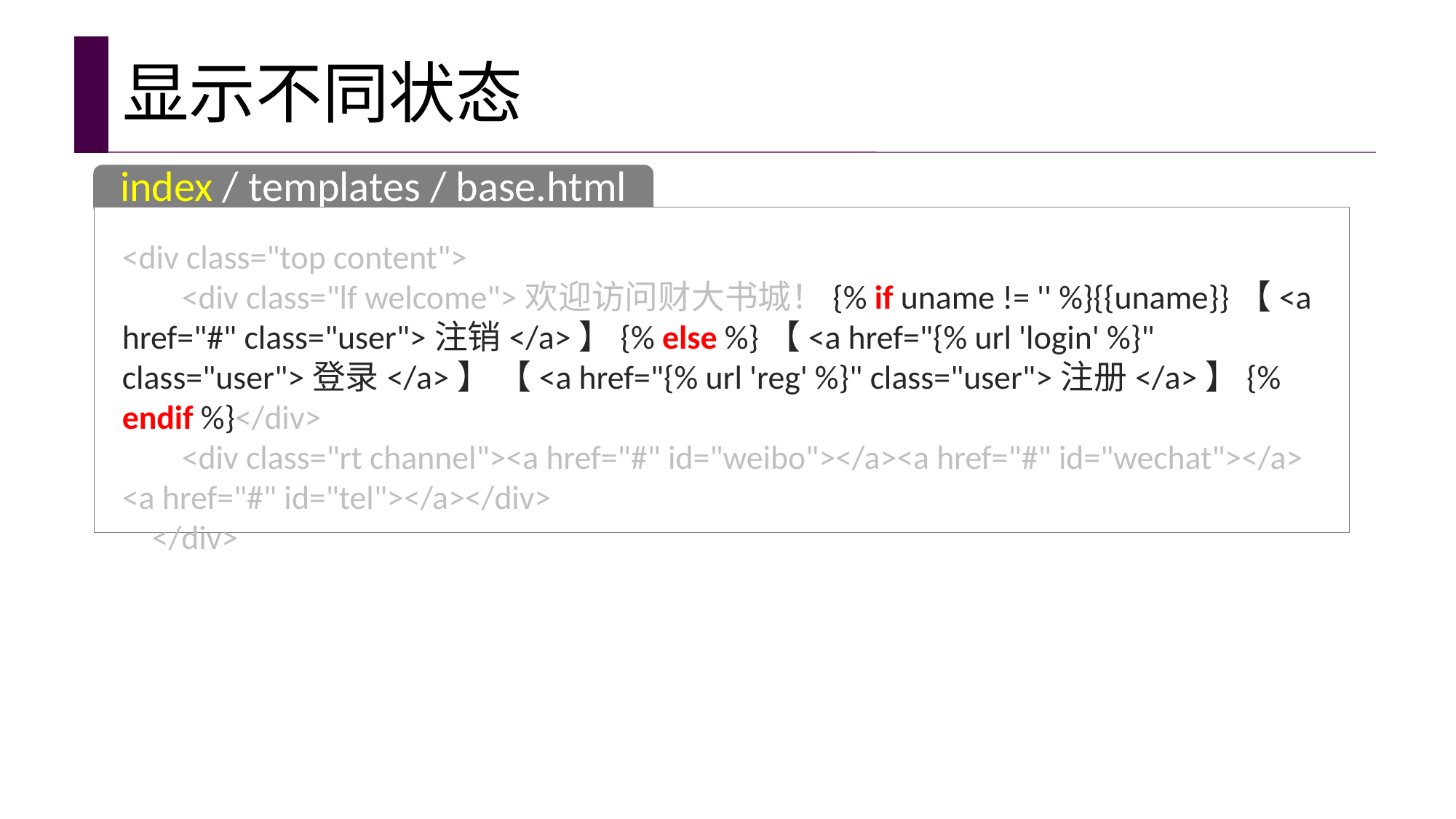

# 显示不同状态
index / templates / base.html

<div class="top content">
        <div class="lf welcome">欢迎访问财大书城！{% if uname != '' %}{{uname}}【<a href="#" class="user">注销</a>】{% else %}【<a href="{% url 'login' %}" class="user">登录</a>】 【<a href="{% url 'reg' %}" class="user">注册</a>】{% endif %}</div>
        <div class="rt channel"><a href="#" id="weibo"></a><a href="#" id="wechat"></a> <a href="#" id="tel"></a></div>
    </div>